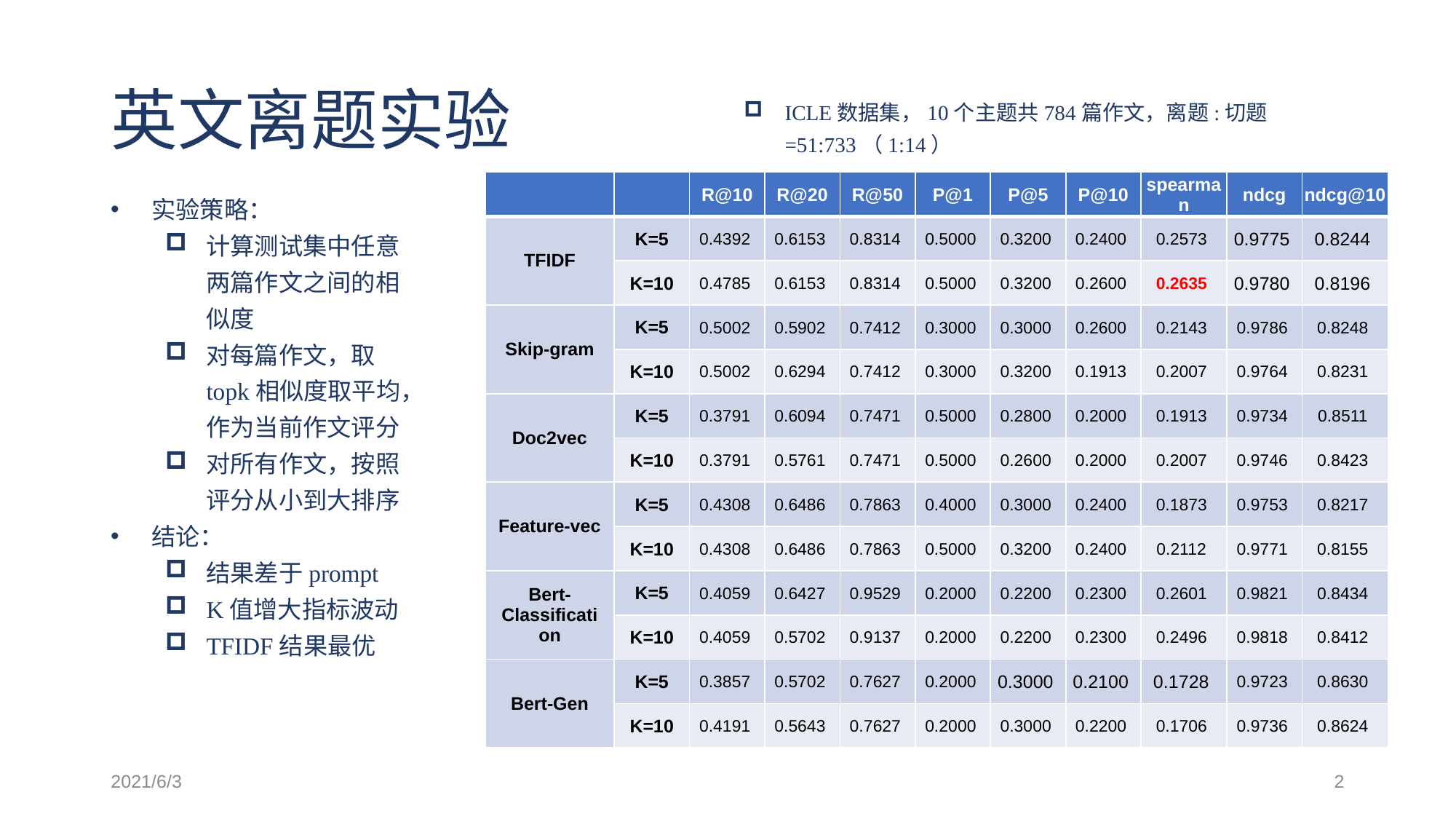

# 英文离题实验
ICLE数据集，10个主题共784篇作文，离题:切题=51:733（1:14）
|  |  | R@10 | R@20 | R@50 | P@1 | P@5 | P@10 | spearman | ndcg | ndcg@10 |
| --- | --- | --- | --- | --- | --- | --- | --- | --- | --- | --- |
| TFIDF | K=5 | 0.4392 | 0.6153 | 0.8314 | 0.5000 | 0.3200 | 0.2400 | 0.2573 | 0.9775 | 0.8244 |
|  | K=10 | 0.4785 | 0.6153 | 0.8314 | 0.5000 | 0.3200 | 0.2600 | 0.2635 | 0.9780 | 0.8196 |
| Skip-gram | K=5 | 0.5002 | 0.5902 | 0.7412 | 0.3000 | 0.3000 | 0.2600 | 0.2143 | 0.9786 | 0.8248 |
|  | K=10 | 0.5002 | 0.6294 | 0.7412 | 0.3000 | 0.3200 | 0.1913 | 0.2007 | 0.9764 | 0.8231 |
| Doc2vec | K=5 | 0.3791 | 0.6094 | 0.7471 | 0.5000 | 0.2800 | 0.2000 | 0.1913 | 0.9734 | 0.8511 |
|  | K=10 | 0.3791 | 0.5761 | 0.7471 | 0.5000 | 0.2600 | 0.2000 | 0.2007 | 0.9746 | 0.8423 |
| Feature-vec | K=5 | 0.4308 | 0.6486 | 0.7863 | 0.4000 | 0.3000 | 0.2400 | 0.1873 | 0.9753 | 0.8217 |
|  | K=10 | 0.4308 | 0.6486 | 0.7863 | 0.5000 | 0.3200 | 0.2400 | 0.2112 | 0.9771 | 0.8155 |
| Bert-Classification | K=5 | 0.4059 | 0.6427 | 0.9529 | 0.2000 | 0.2200 | 0.2300 | 0.2601 | 0.9821 | 0.8434 |
|  | K=10 | 0.4059 | 0.5702 | 0.9137 | 0.2000 | 0.2200 | 0.2300 | 0.2496 | 0.9818 | 0.8412 |
| Bert-Gen | K=5 | 0.3857 | 0.5702 | 0.7627 | 0.2000 | 0.3000 | 0.2100 | 0.1728 | 0.9723 | 0.8630 |
|  | K=10 | 0.4191 | 0.5643 | 0.7627 | 0.2000 | 0.3000 | 0.2200 | 0.1706 | 0.9736 | 0.8624 |
实验策略：
计算测试集中任意两篇作文之间的相似度
对每篇作文，取topk相似度取平均，作为当前作文评分
对所有作文，按照评分从小到大排序
结论：
结果差于prompt
K值增大指标波动
TFIDF结果最优
2021/6/3
2